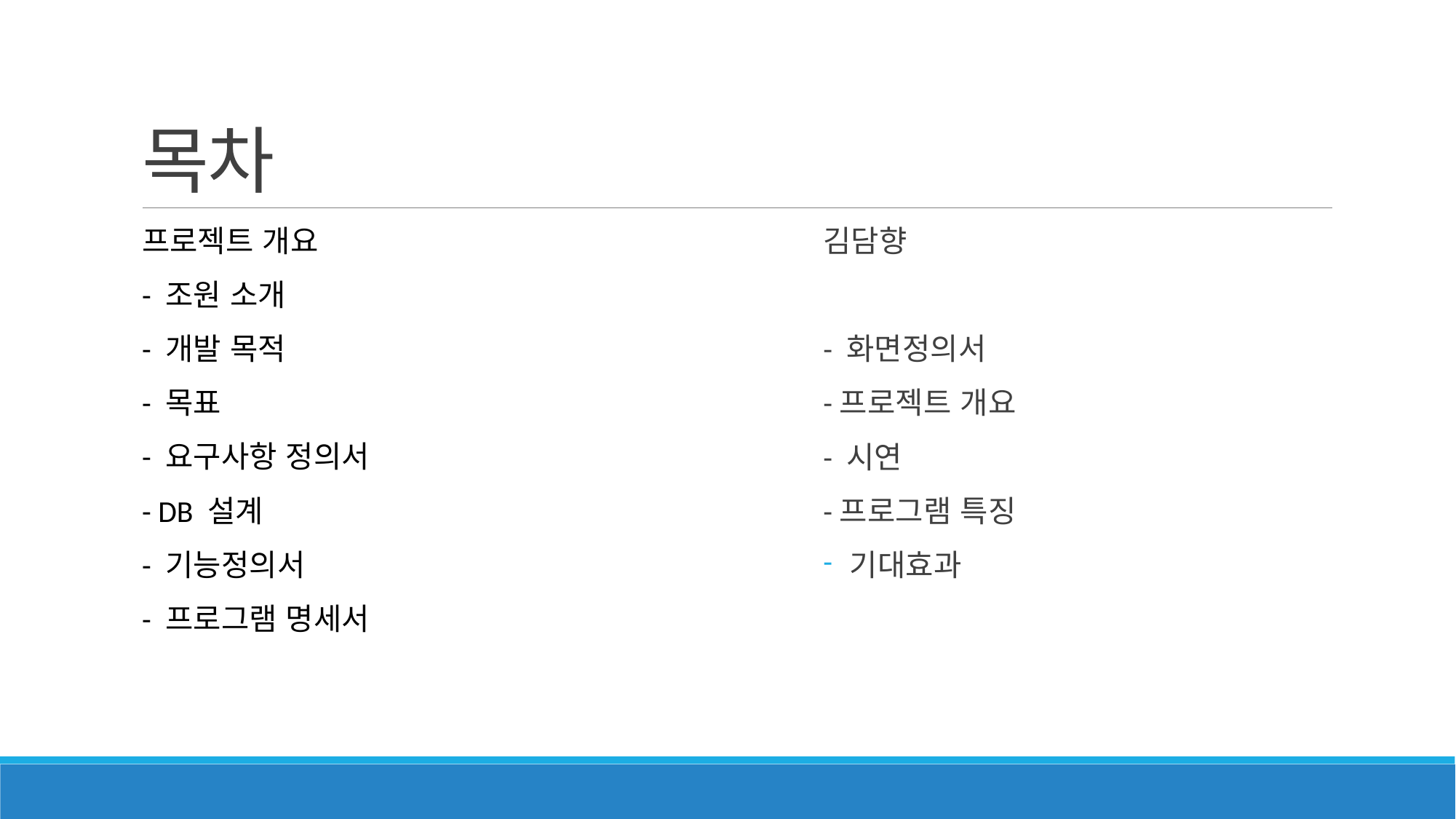

# 목차
프로젝트 개요
- 조원 소개
- 개발 목적
- 목표
- 요구사항 정의서
- DB 설계
- 기능정의서
- 프로그램 명세서

김담향

- 화면정의서
-프로젝트 개요
- 시연
-프로그램 특징
 기대효과